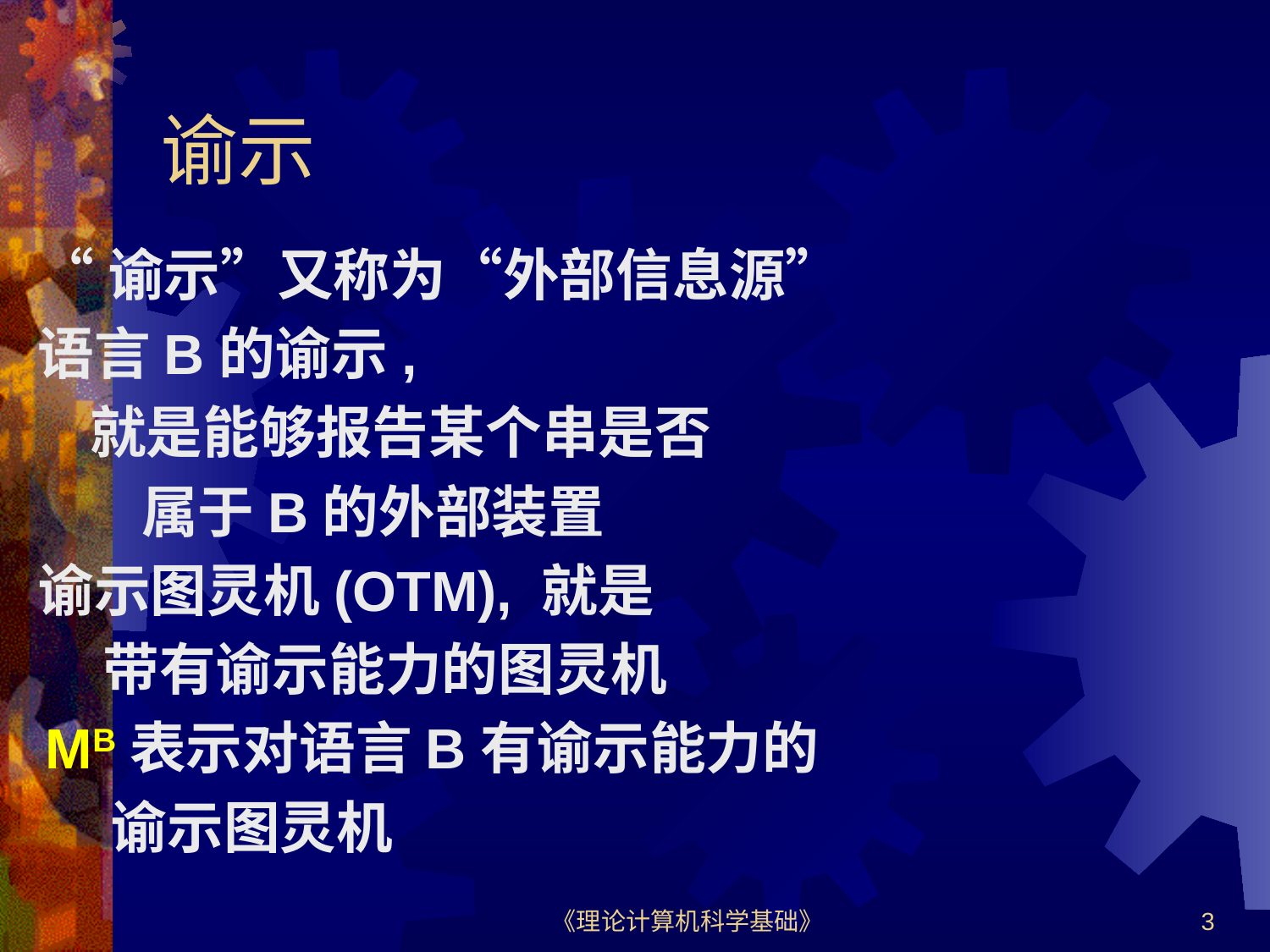

# 谕示
“谕示”又称为“外部信息源”
语言B的谕示,
   就是能够报告某个串是否
       属于B的外部装置
谕示图灵机(OTM), 就是
    带有谕示能力的图灵机
MB表示对语言B有谕示能力的
    谕示图灵机
《理论计算机科学基础》
3